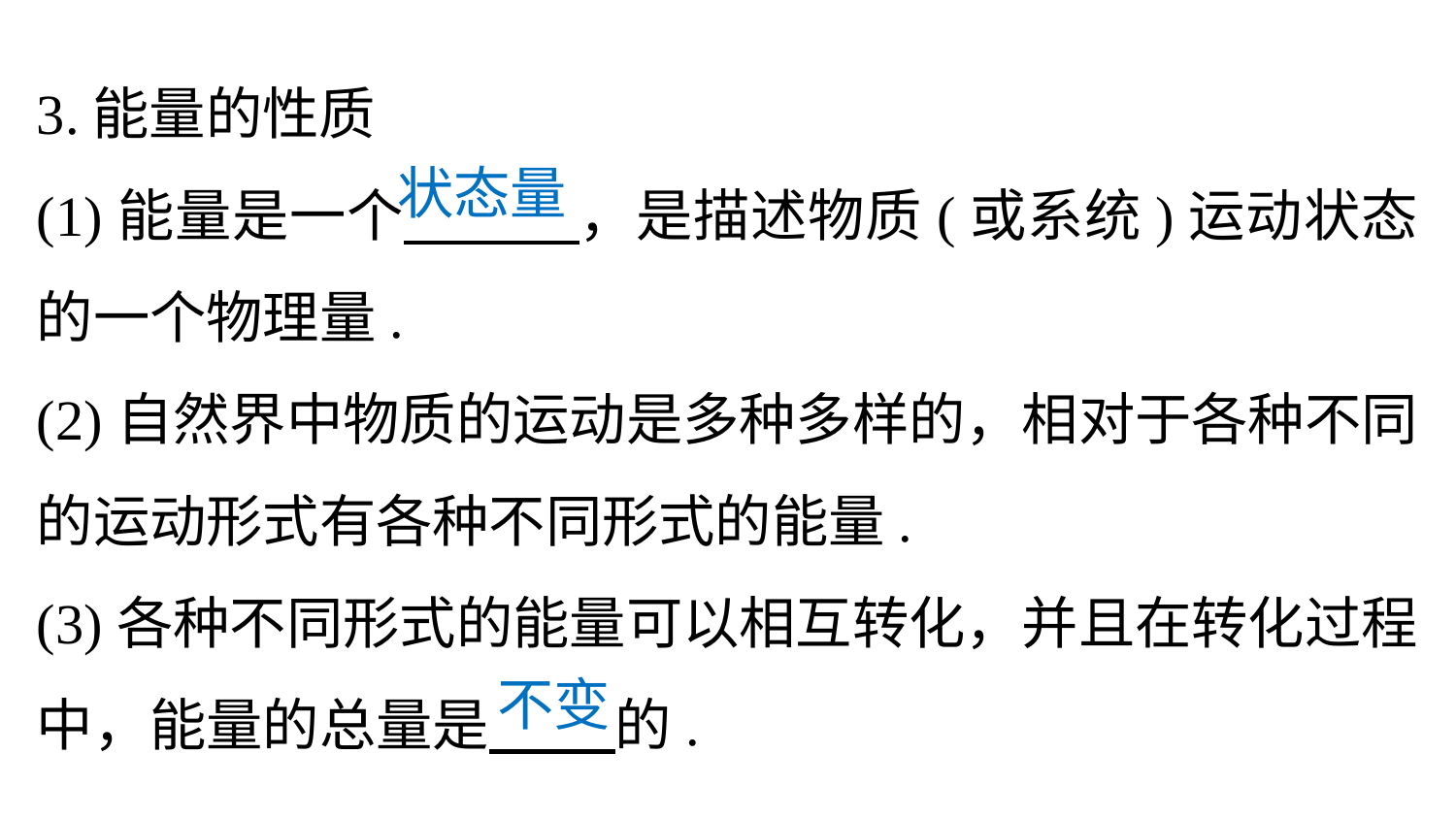

3.能量的性质
(1)能量是一个             ，是描述物质(或系统)运动状态的一个物理量.
(2)自然界中物质的运动是多种多样的，相对于各种不同的运动形式有各种不同形式的能量.
(3)各种不同形式的能量可以相互转化，并且在转化过程中，能量的总量是          的.
状态量
不变